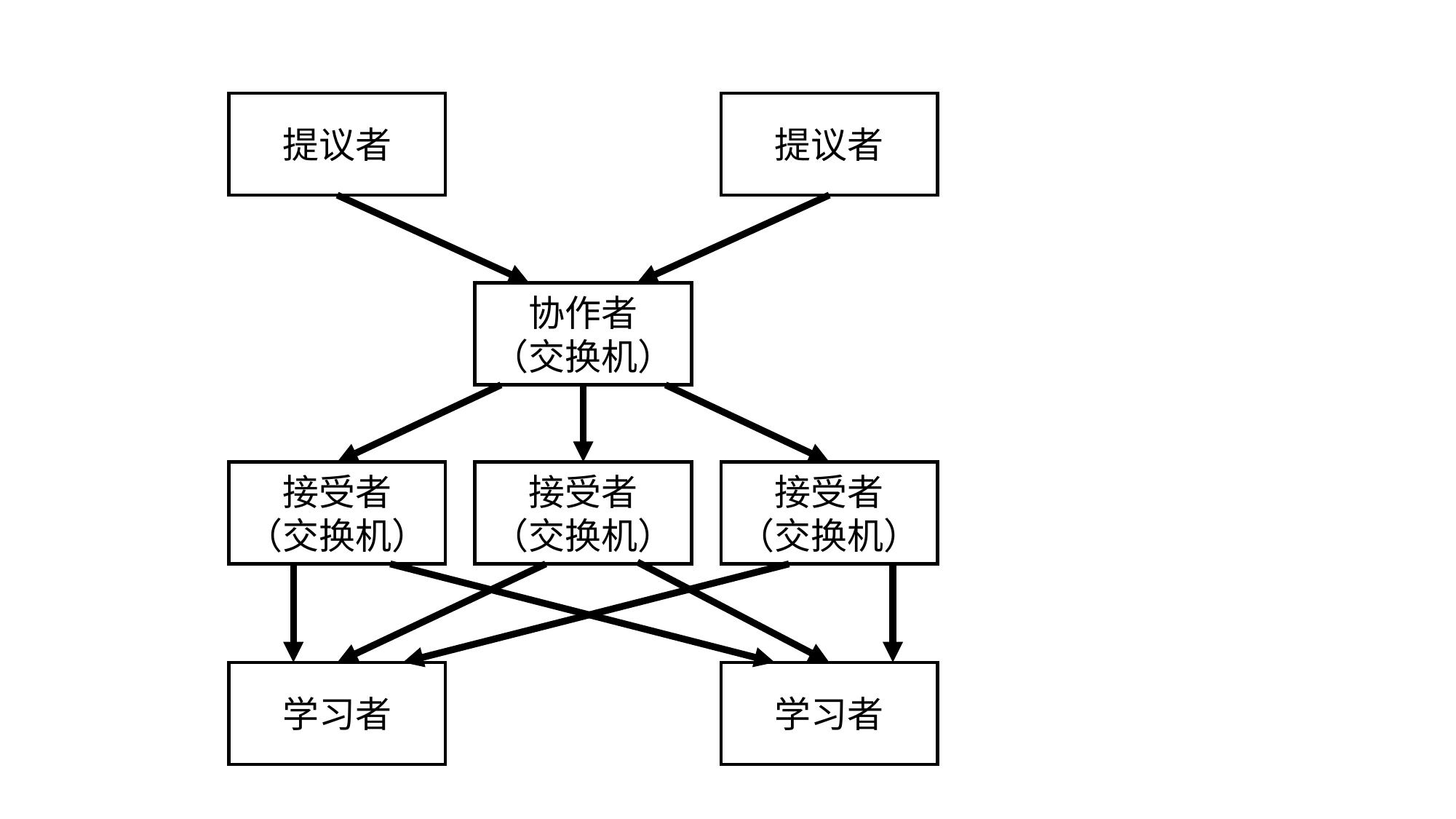

提议者
提议者
协作者
（交换机）
接受者
（交换机）
接受者
（交换机）
接受者
（交换机）
学习者
学习者